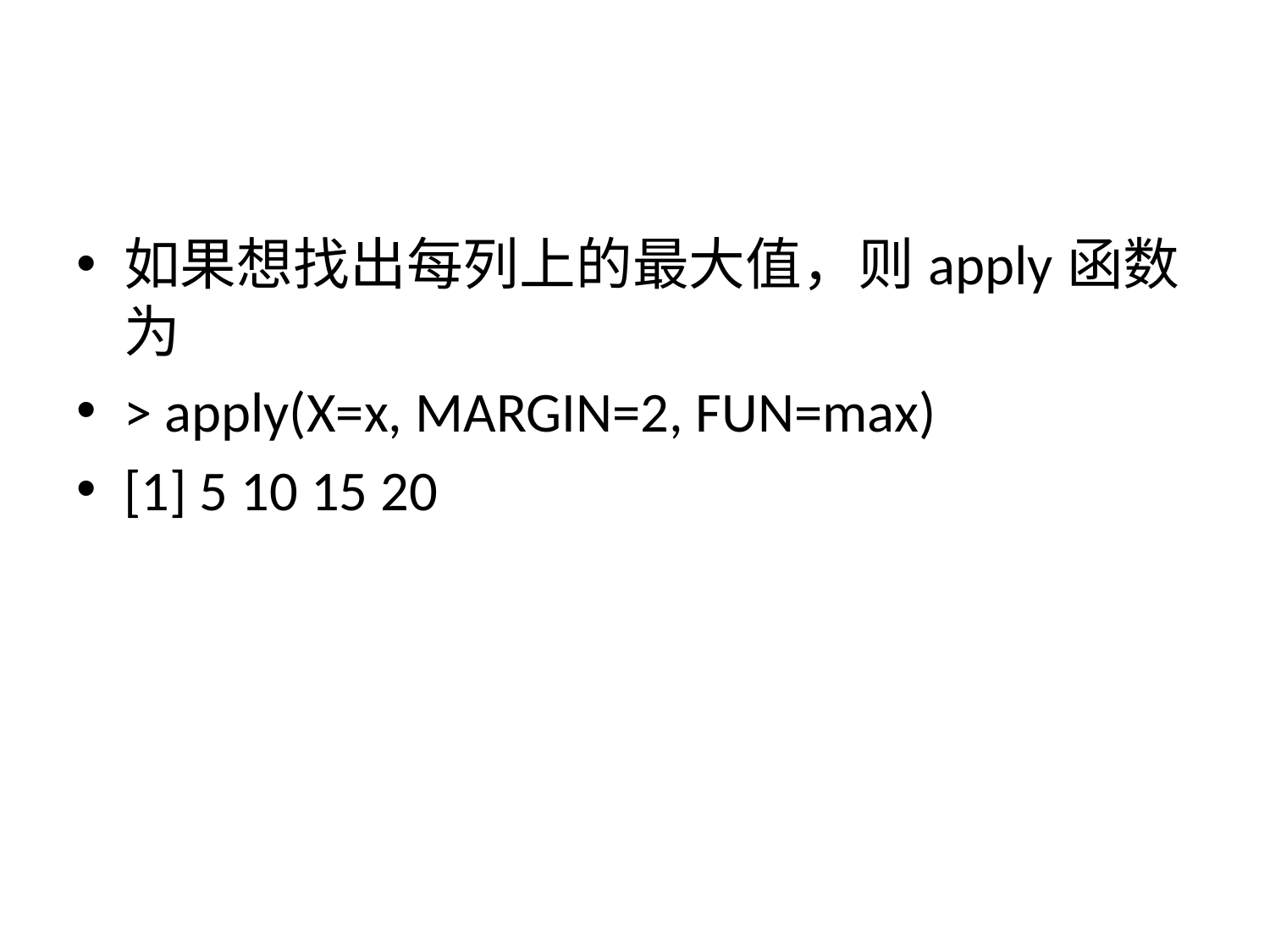

#
如果想找出每列上的最大值，则apply函数为
> apply(X=x, MARGIN=2, FUN=max)
[1] 5 10 15 20